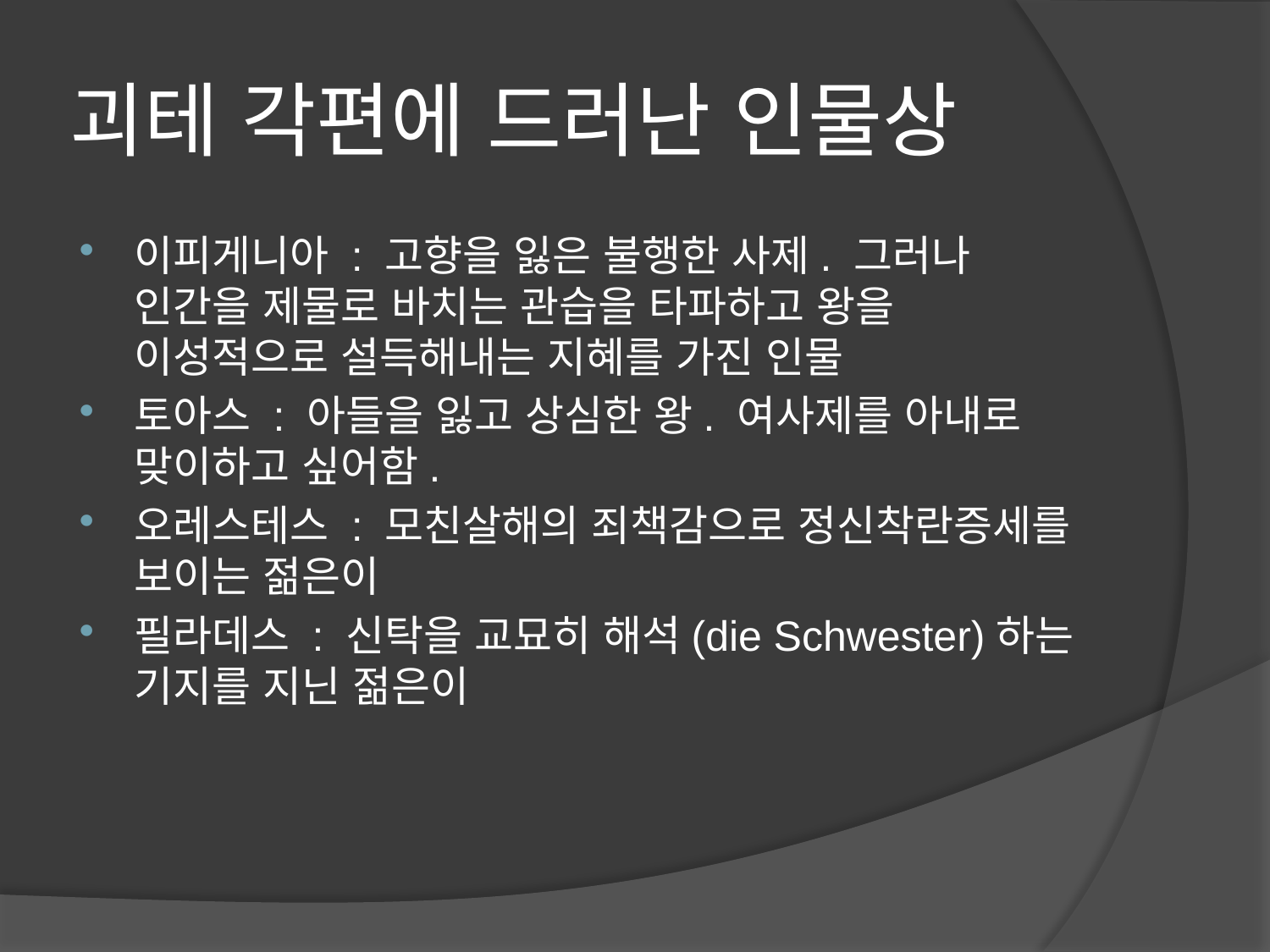

# 괴테 각편에 드러난 인물상
이피게니아 : 고향을 잃은 불행한 사제. 그러나 인간을 제물로 바치는 관습을 타파하고 왕을 이성적으로 설득해내는 지혜를 가진 인물
토아스 : 아들을 잃고 상심한 왕. 여사제를 아내로 맞이하고 싶어함.
오레스테스 : 모친살해의 죄책감으로 정신착란증세를 보이는 젊은이
필라데스 : 신탁을 교묘히 해석(die Schwester)하는 기지를 지닌 젊은이